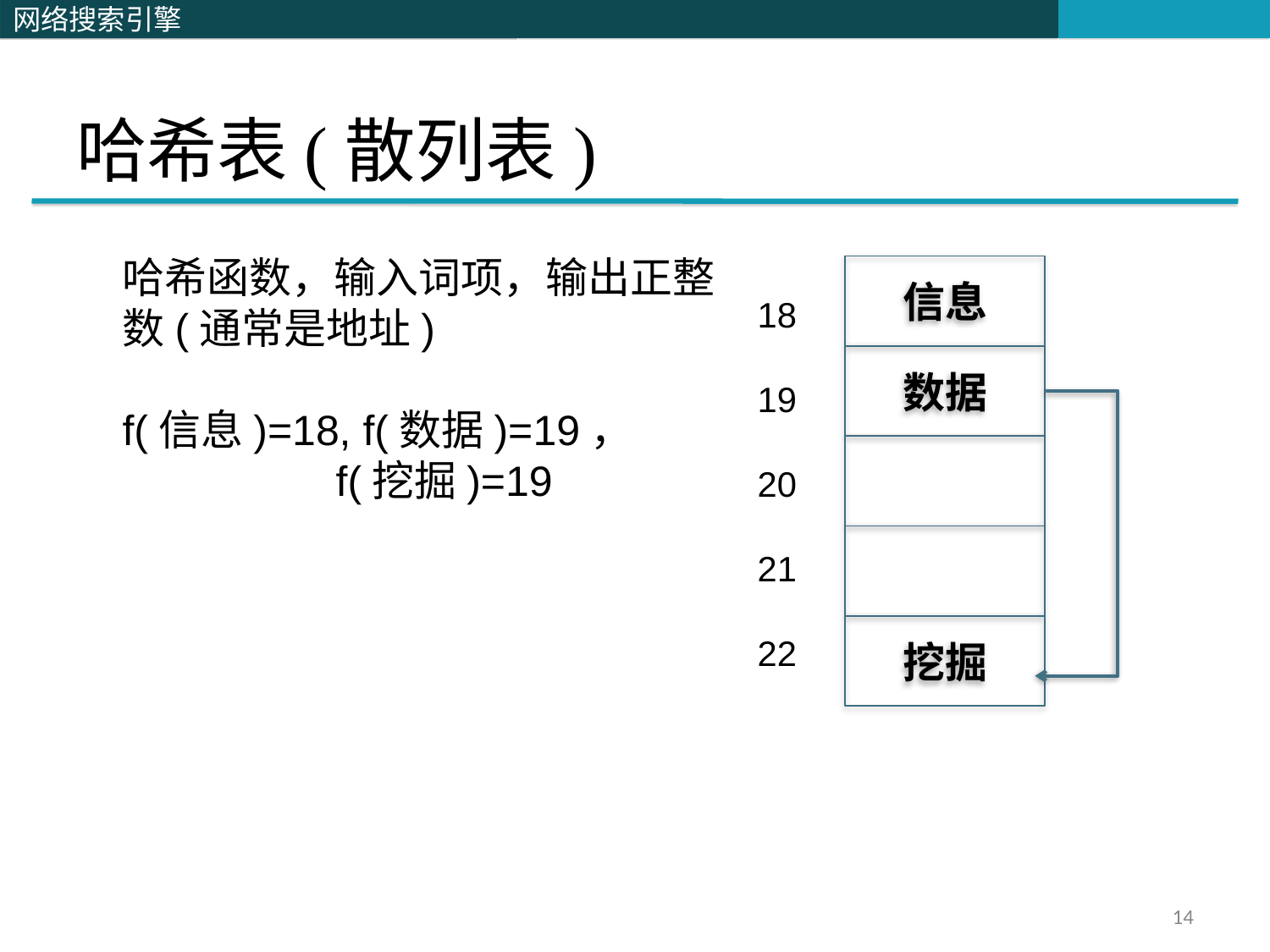

# 哈希表(散列表)
哈希函数，输入词项，输出正整数(通常是地址)

f(信息)=18, f(数据)=19，
                  f(挖掘)=19

信息
18

19

20

21

22
数据

挖掘
14